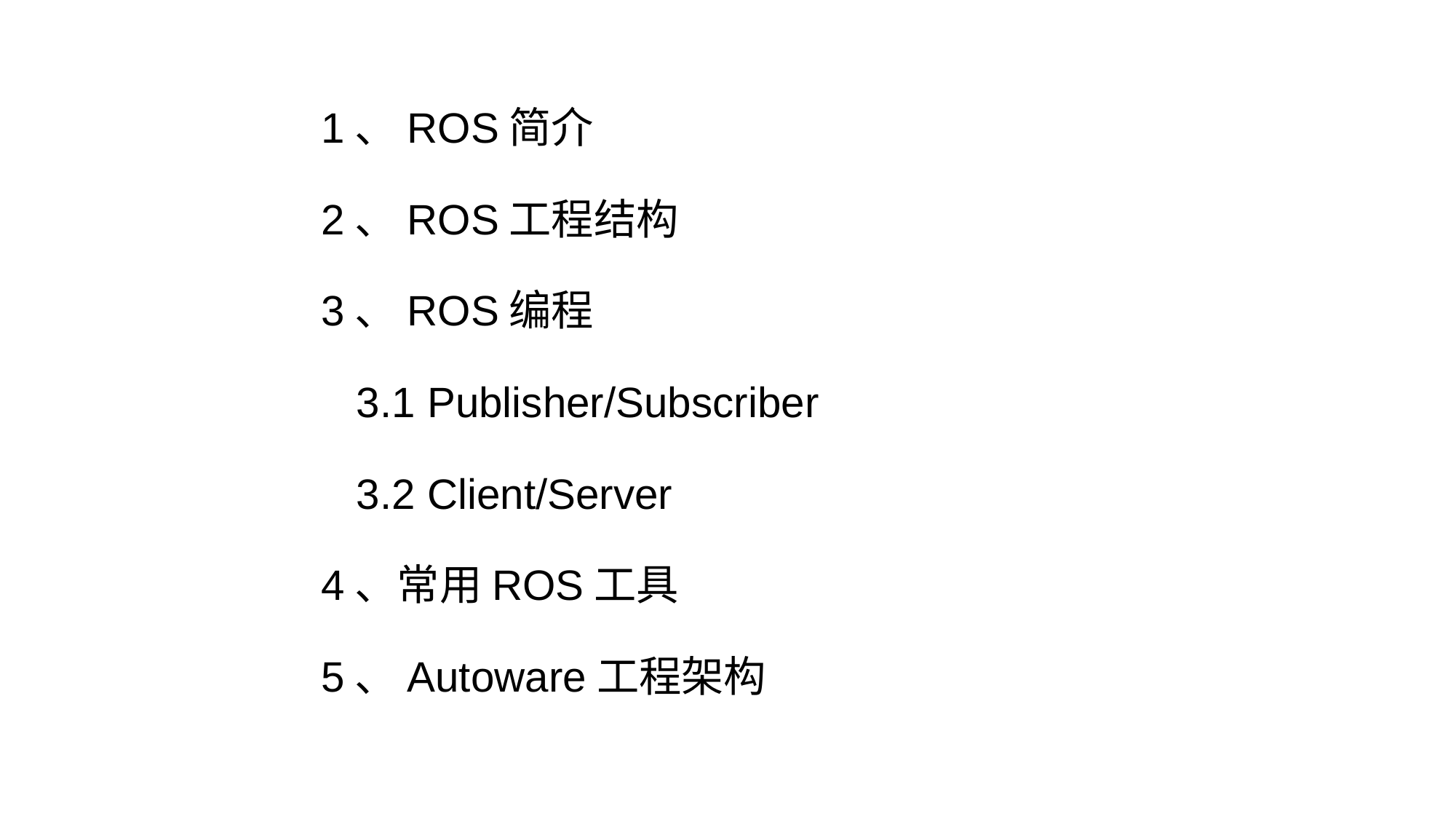

1、ROS简介
2、ROS工程结构
3、ROS编程
   3.1 Publisher/Subscriber
   3.2 Client/Server
4、常用ROS工具
5、Autoware工程架构